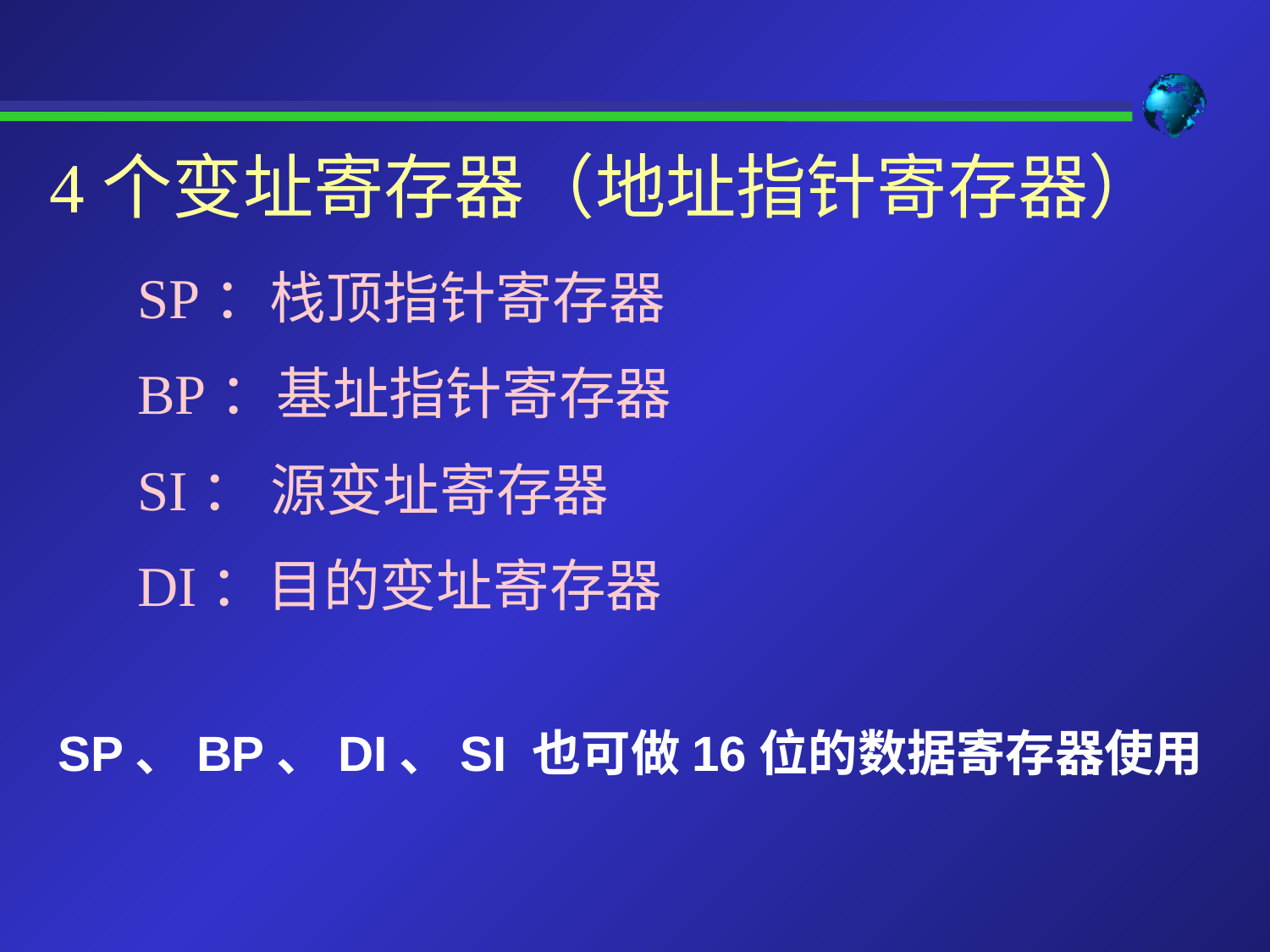

4个变址寄存器（地址指针寄存器）
SP：栈顶指针寄存器
BP：基址指针寄存器
SI： 源变址寄存器
DI：目的变址寄存器
SP、BP、DI、SI 也可做16位的数据寄存器使用
43